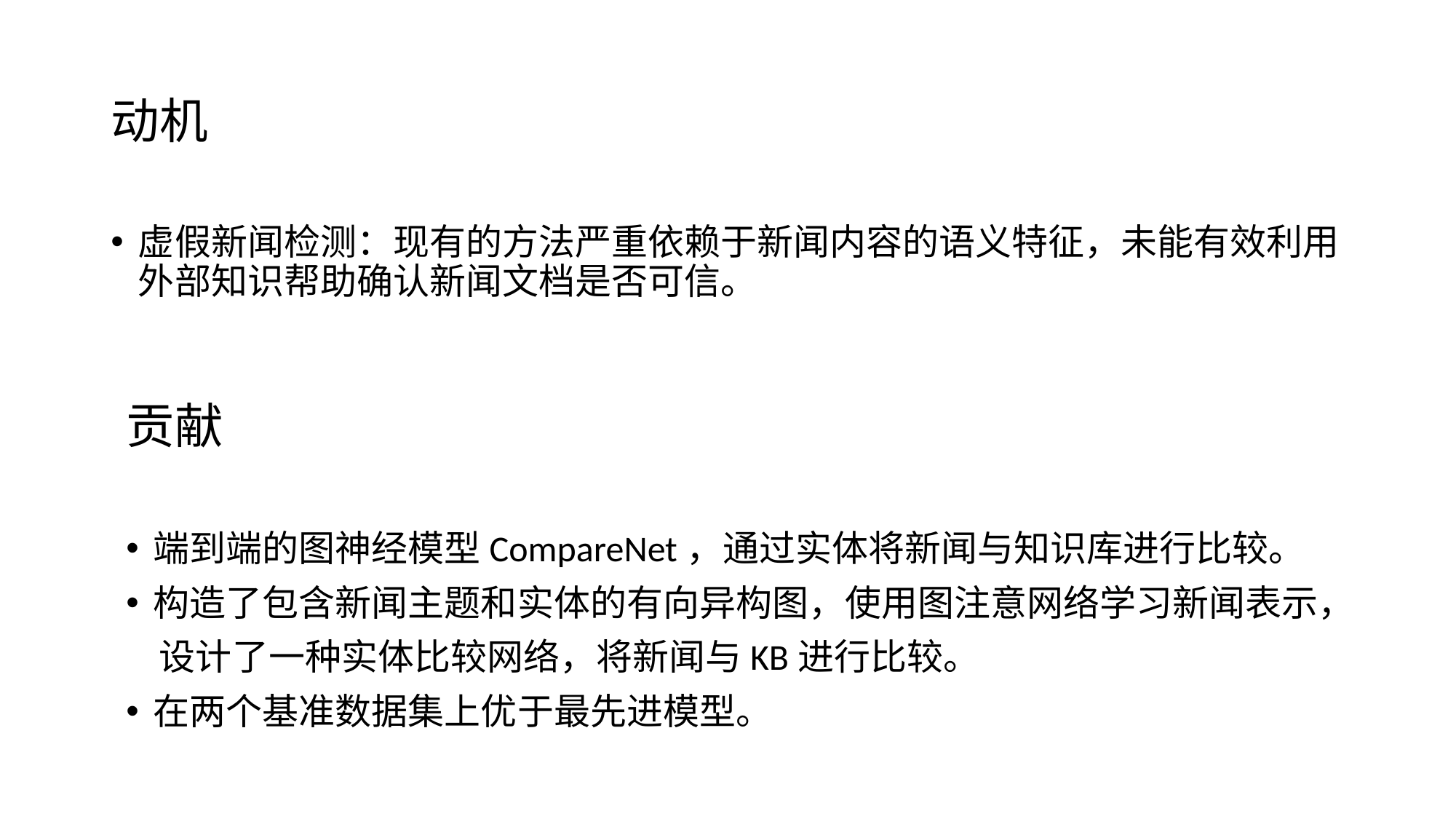

# 动机
虚假新闻检测：现有的方法严重依赖于新闻内容的语义特征，未能有效利用外部知识帮助确认新闻文档是否可信。
贡献
端到端的图神经模型CompareNet，通过实体将新闻与知识库进行比较。
构造了包含新闻主题和实体的有向异构图，使用图注意网络学习新闻表示，
   设计了一种实体比较网络，将新闻与KB进行比较。
在两个基准数据集上优于最先进模型。